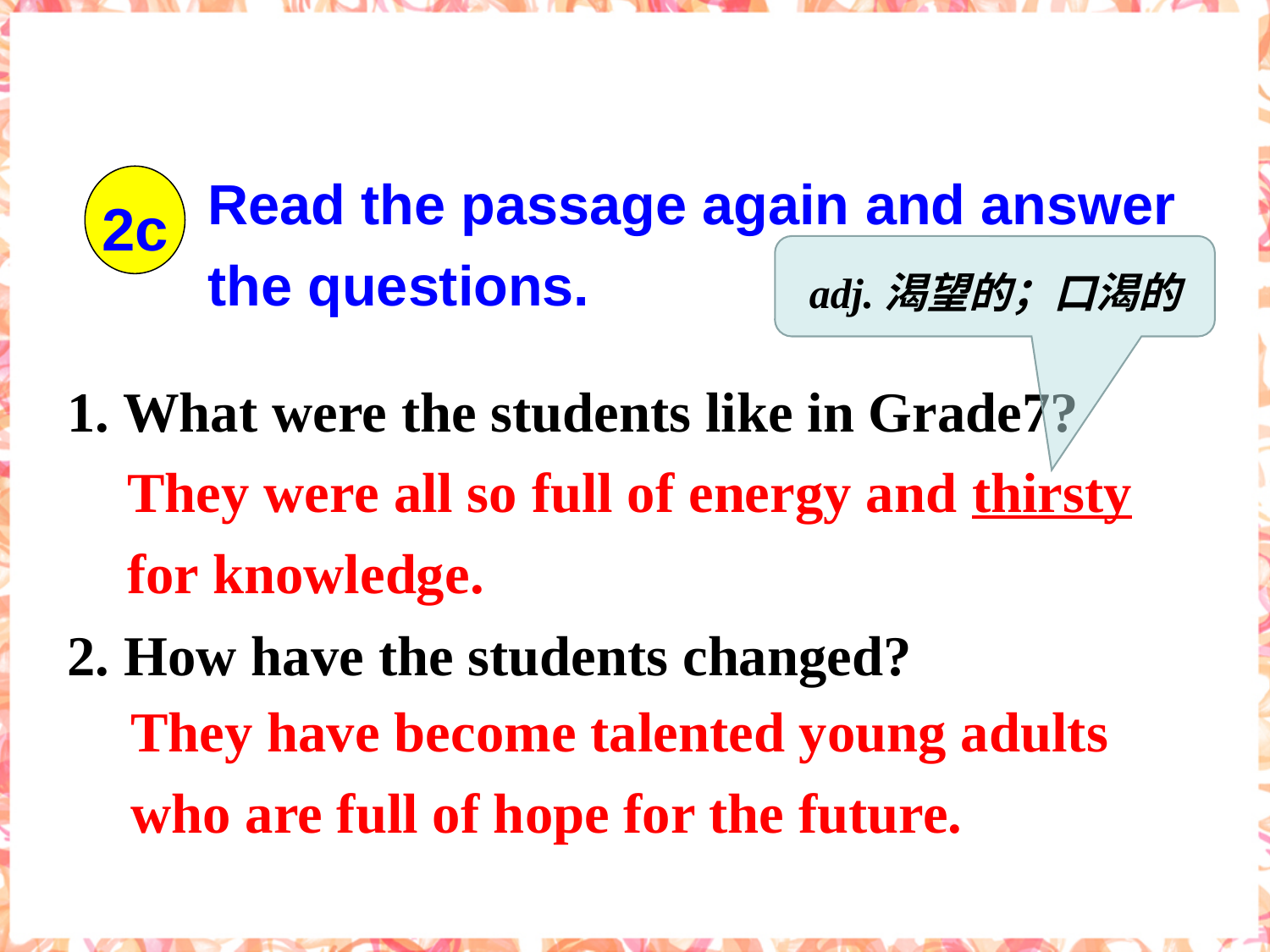

Read the passage again and answer the questions.
2c
adj.渴望的；口渴的
1. What were the students like in Grade7?

2. How have the students changed?
They were all so full of energy and thirsty for knowledge.
They have become talented young adults who are full of hope for the future.